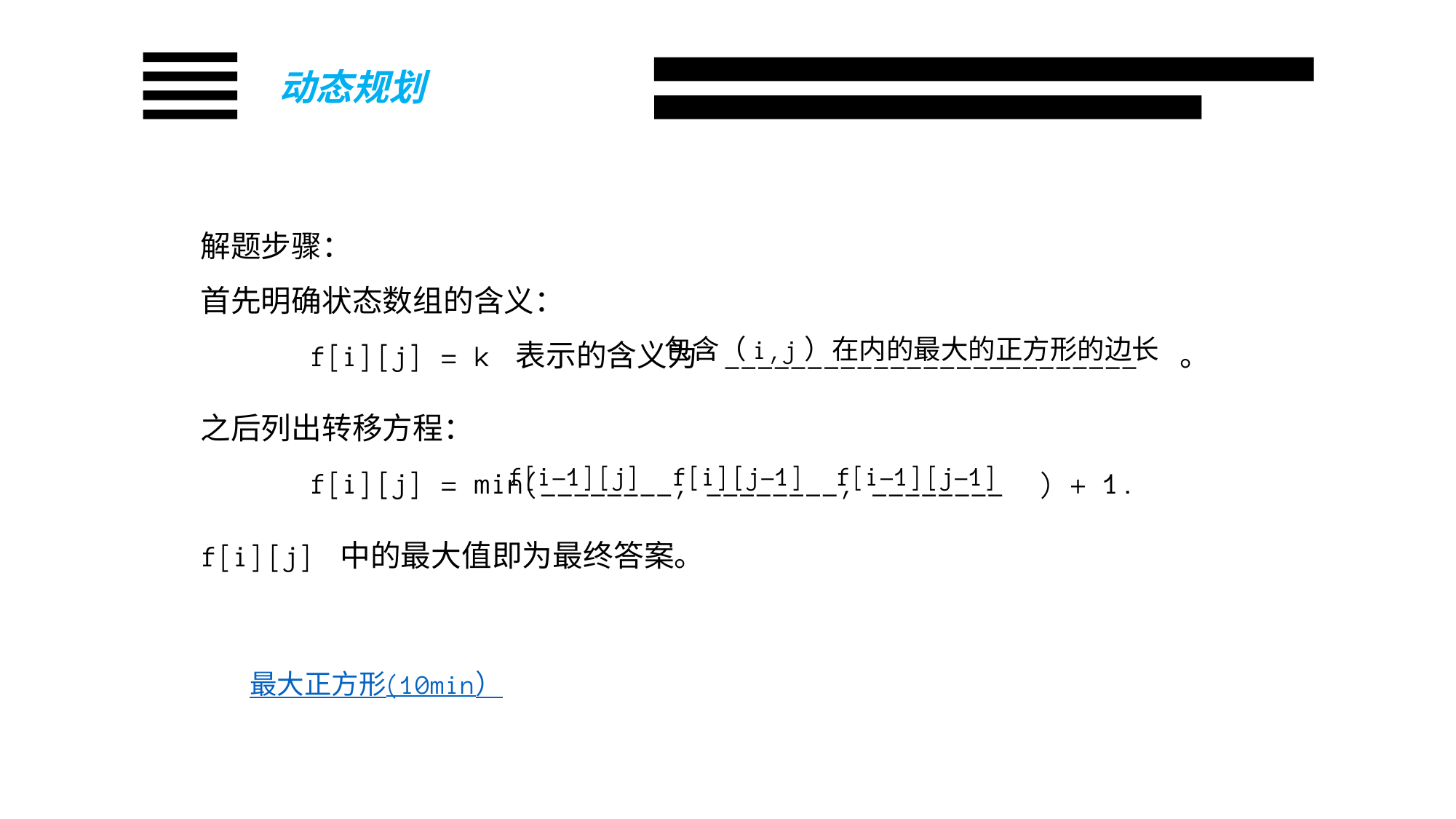

动态规划

解题步骤：
首先明确状态数组的含义：
	f[i][j] = k 表示的含义为   _________________________  。
之后列出转移方程：
	f[i][j] = min(________, ________, ________  ) + 1.
f[i][j] 中的最大值即为最终答案。
包含（i,j）在内的最大的正方形的边长
f[i-1][j]  f[i][j-1]  f[i-1][j-1]
最大正方形(10min）